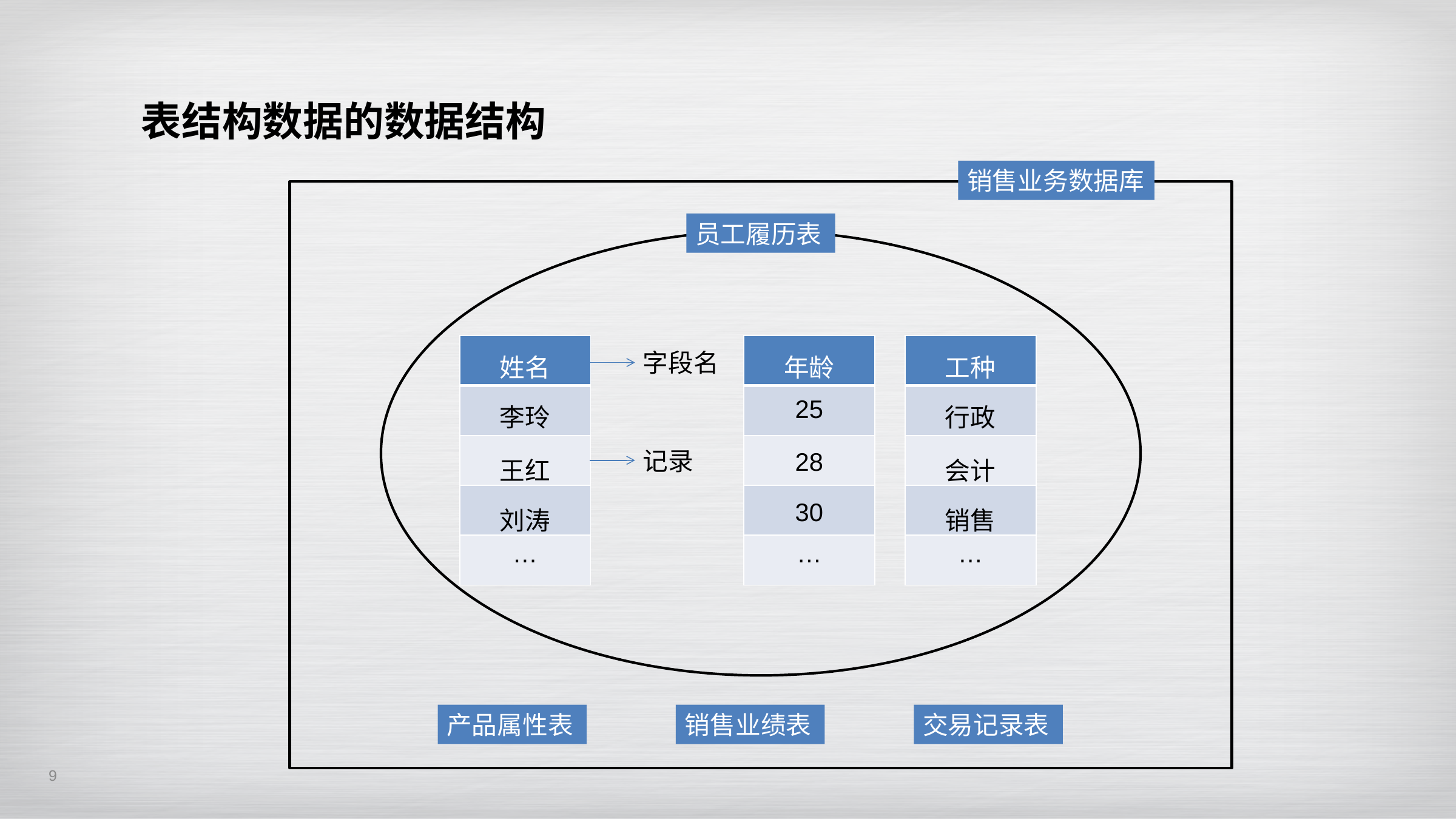

表结构数据的数据结构
销售业务数据库

员工履历表

| 姓名 |
| --- |
| 李玲 |
| 王红 |
| 刘涛 |
| … |
| 年龄 |
| --- |
| 25 |
| 28 |
| 30 |
| … |
| 工种 |
| --- |
| 行政 |
| 会计 |
| 销售 |
| … |
字段名
记录
产品属性表
销售业绩表
交易记录表